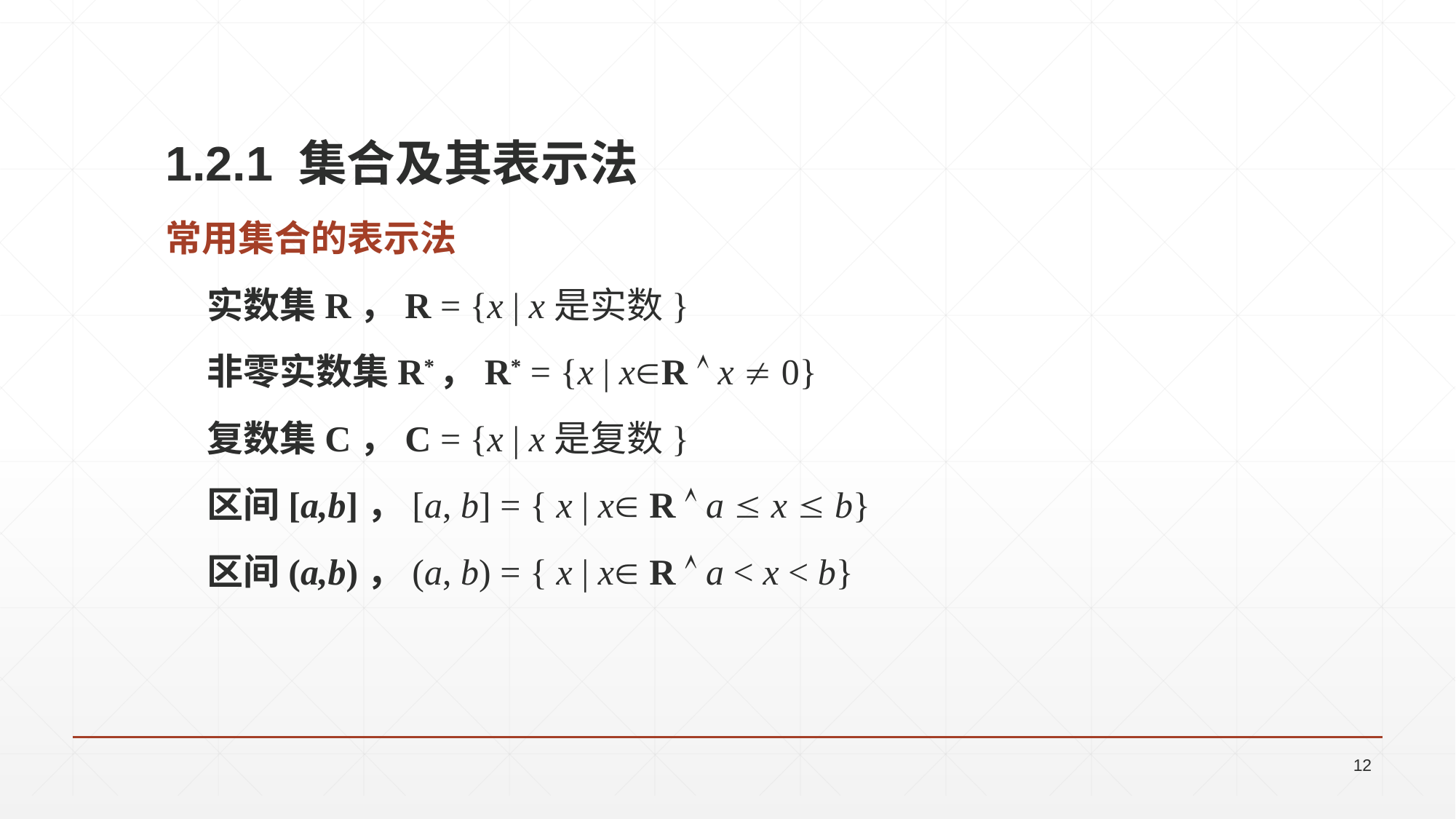

1.2.1 集合及其表示法
常用集合的表示法
    实数集R，R = {x | x是实数}
    非零实数集R*，R* = {x | x∈R ∧ x ≠ 0}
    复数集C，C = {x | x是复数}
    区间[a,b]，[a, b] = { x | x∈ R ∧ a ≤ x ≤ b}
    区间(a,b)，(a, b) = { x | x∈ R ∧ a < x < b}
12